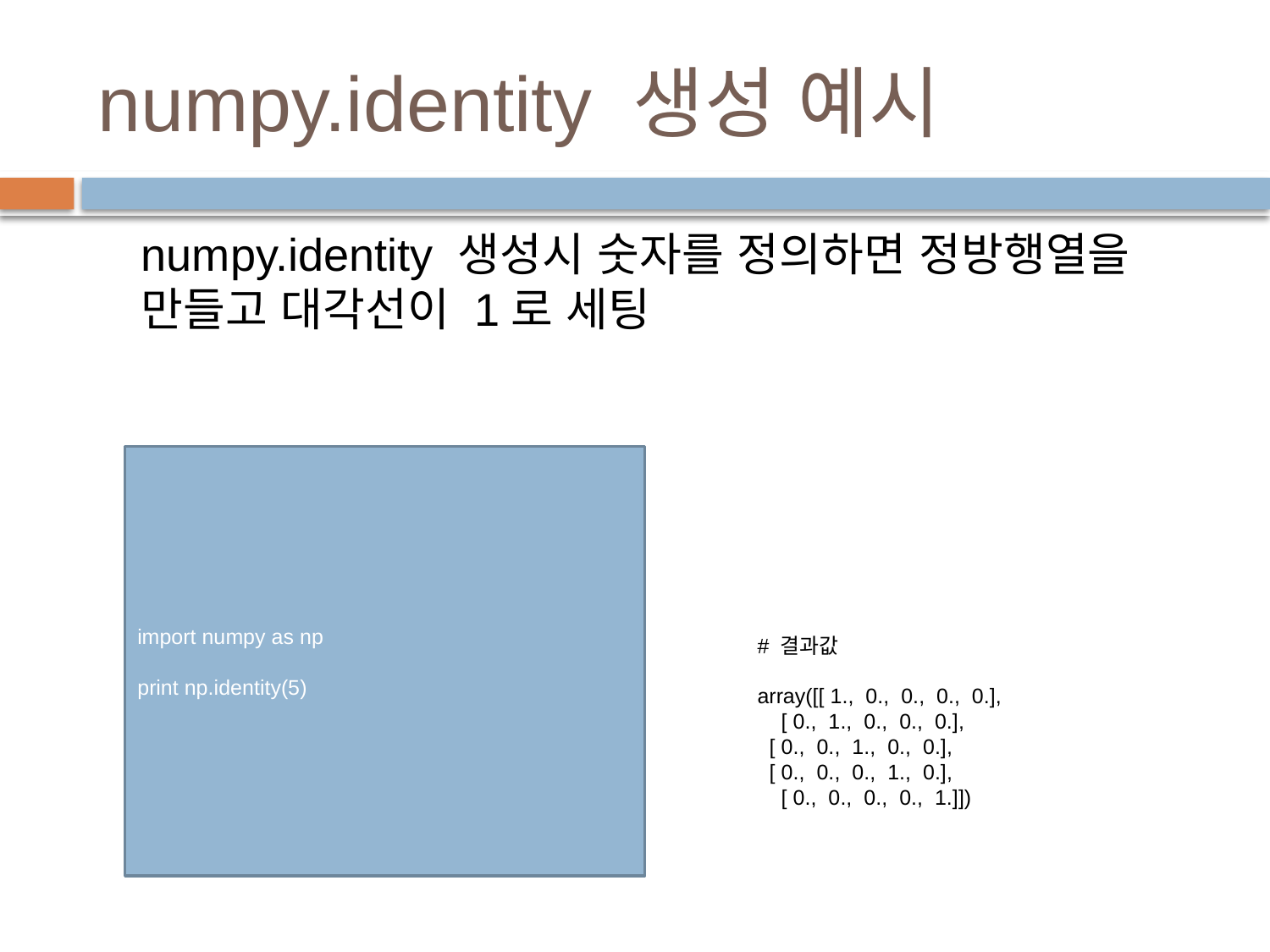

# numpy.identity 생성 예시
numpy.identity 생성시 숫자를 정의하면 정방행열을 만들고 대각선이 1로 세팅
import numpy as np

print np.identity(5)
# 결과값
array([[ 1.,  0.,  0.,  0.,  0.],
    [ 0.,  1.,  0.,  0.,  0.],
  [ 0.,  0.,  1.,  0.,  0.],
  [ 0.,  0.,  0.,  1.,  0.],
    [ 0.,  0.,  0.,  0.,  1.]])